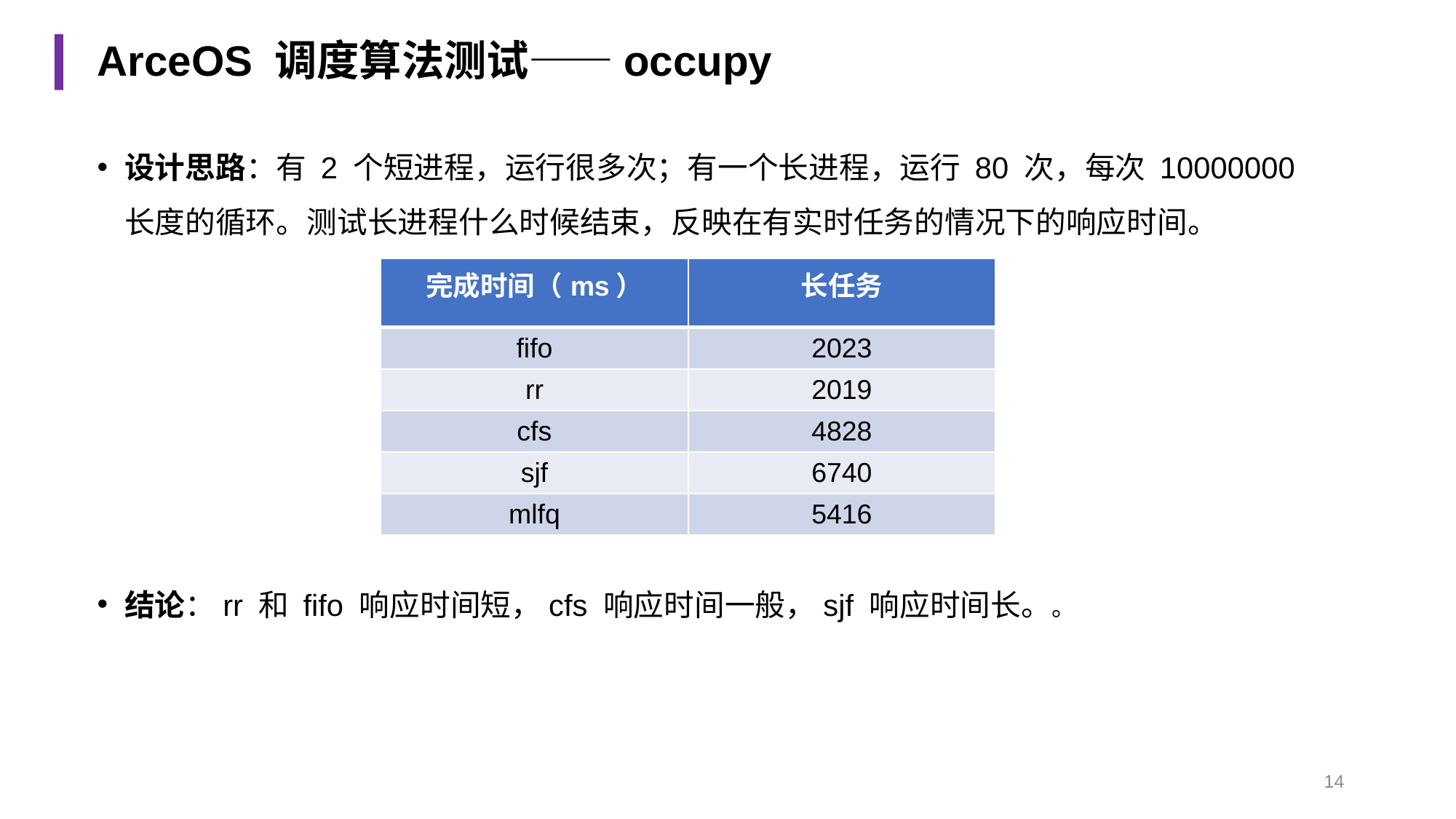

# ArceOS 调度算法测试——occupy

设计思路：有 2 个短进程，运行很多次；有一个长进程，运行 80 次，每次 10000000 长度的循环。测试长进程什么时候结束，反映在有实时任务的情况下的响应时间。
| 完成时间（ms） | 长任务 |
| --- | --- |
| fifo | 2023 |
| rr | 2019 |
| cfs | 4828 |
| sjf | 6740 |
| mlfq | 5416 |
结论：rr 和 fifo 响应时间短，cfs 响应时间一般，sjf 响应时间长。。
14